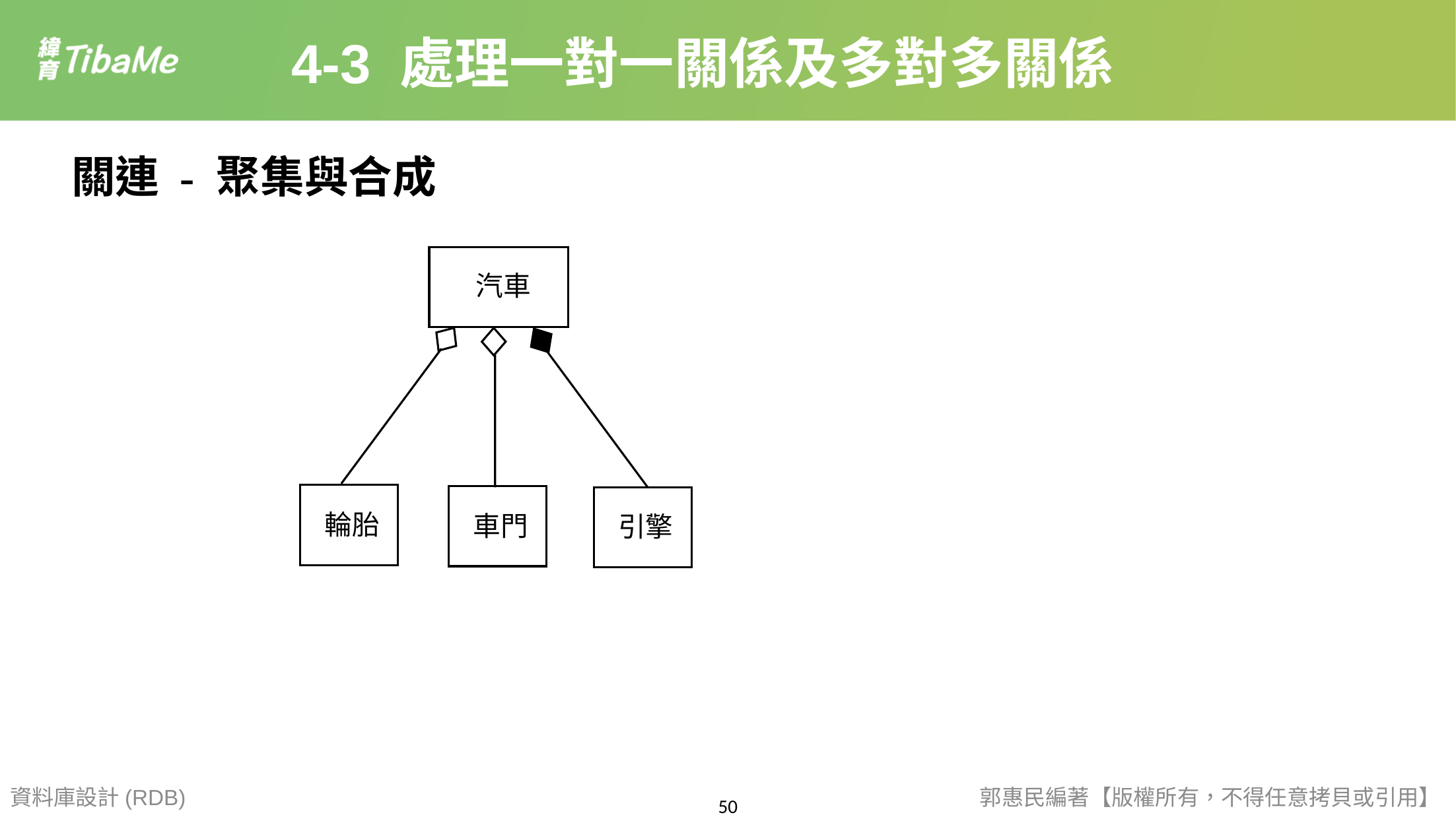

4-3 處理一對一關係及多對多關係

關連 - 聚集與合成

汽車

輪胎
車門
引擎
資料庫設計(RDB)
郭惠民編著【版權所有，不得任意拷貝或引用】